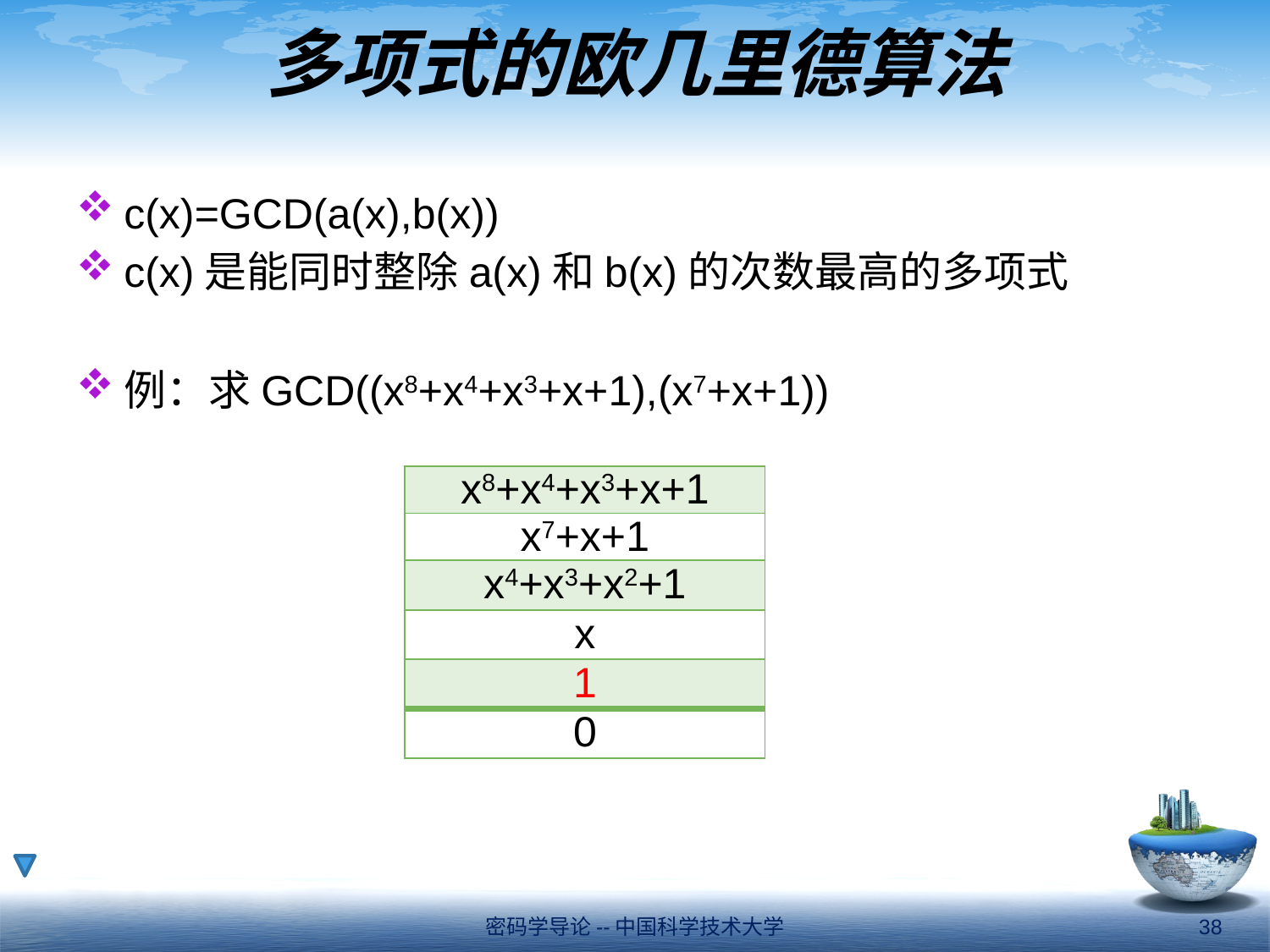

# 多项式的欧几里德算法
c(x)=GCD(a(x),b(x))
c(x)是能同时整除a(x)和b(x)的次数最高的多项式

例：求GCD((x8+x4+x3+x+1),(x7+x+1))
| x8+x4+x3+x+1 |
| --- |
| x7+x+1 |
| x4+x3+x2+1 |
| x |
| 1 |
| 0 |

密码学导论--中国科学技术大学
38